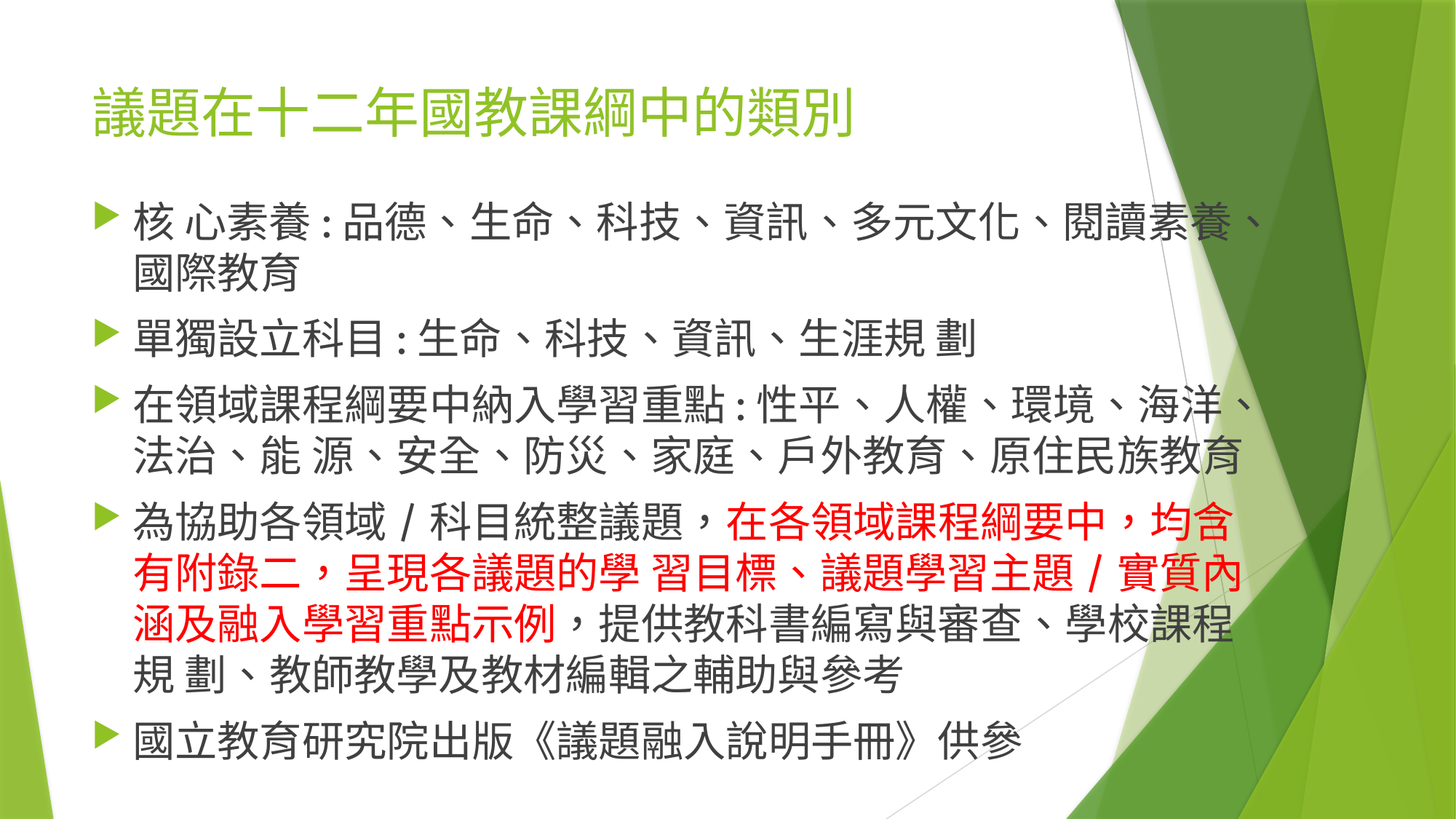

# 議題在十二年國教課綱中的類別
核 心素養:品德、生命、科技、資訊、多元文化、閱讀素養、國際教育
單獨設立科目:生命、科技、資訊、生涯規 劃
在領域課程綱要中納入學習重點:性平、人權、環境、海洋、法治、能 源、安全、防災、家庭、戶外教育、原住民族教育
為協助各領域/科目統整議題，在各領域課程綱要中，均含有附錄二，呈現各議題的學 習目標、議題學習主題/實質內涵及融入學習重點示例，提供教科書編寫與審查、學校課程規 劃、教師教學及教材編輯之輔助與參考
國立教育研究院出版《議題融入說明手冊》供參